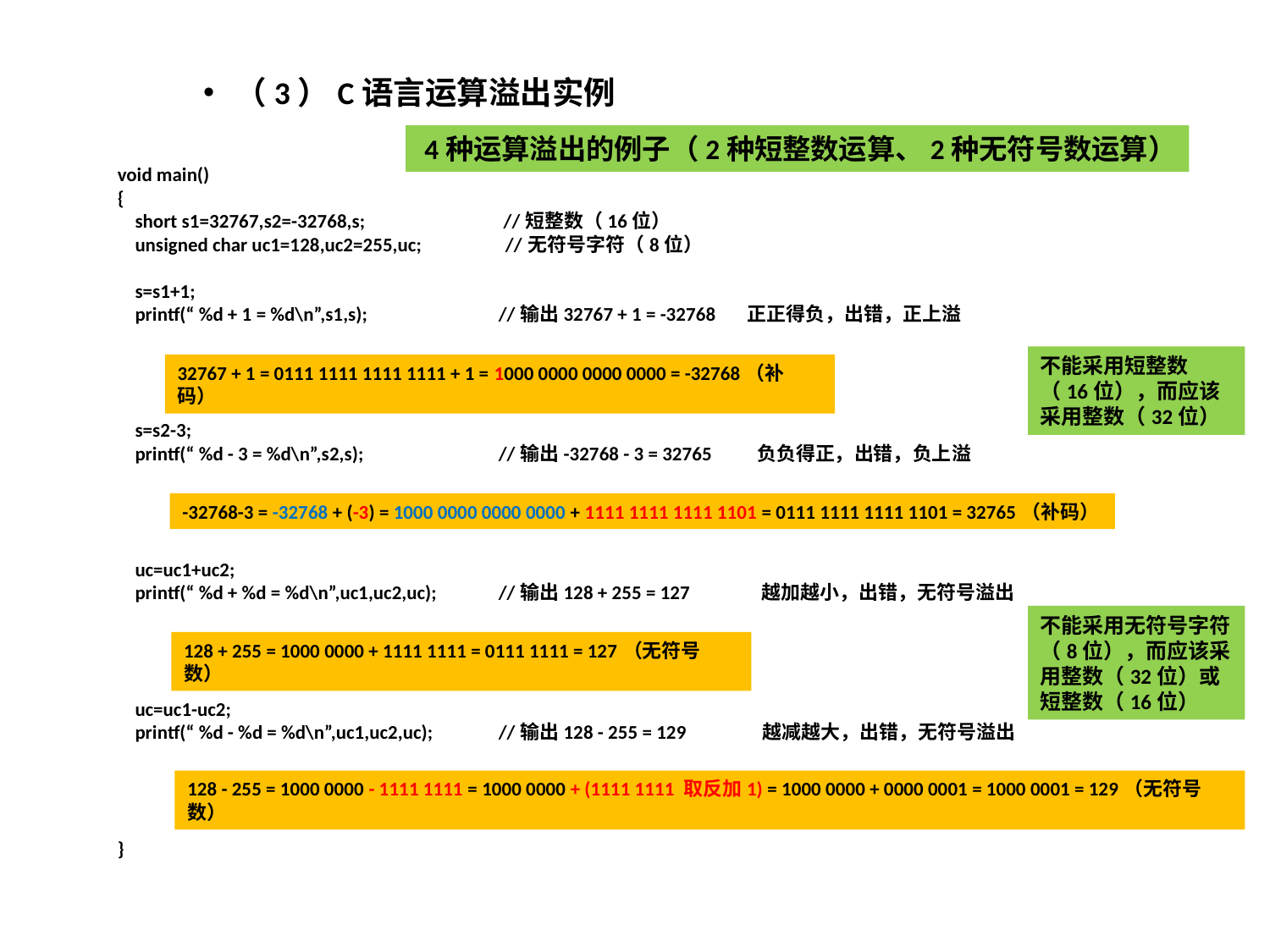

（3）C语言运算溢出实例

 4种运算溢出的例子（2种短整数运算、2种无符号数运算）
void main()
{
    short s1=32767,s2=-32768,s;                               //短整数（16位）
    unsigned char uc1=128,uc2=255,uc;                   //无符号字符（8位）

    s=s1+1;
    printf(“ %d + 1 = %d\n”,s1,s);          	//输出32767 + 1 = -32768      正正得负，出错，正上溢

    s=s2-3;
    printf(“ %d - 3 = %d\n”,s2,s);          	//输出-32768 - 3 = 32765         负负得正，出错，负上溢

    uc=uc1+uc2;
    printf(“ %d + %d = %d\n”,uc1,uc2,uc); 	//输出128 + 255 = 127               越加越小，出错，无符号溢出

    uc=uc1-uc2;
    printf(“ %d - %d = %d\n”,uc1,uc2,uc); 	//输出128 - 255 = 129                越减越大，出错，无符号溢出

}
不能采用短整数（16位），而应该采用整数（32位）
32767 + 1 = 0111 1111 1111 1111 + 1 = 1000 0000 0000 0000 = -32768（补码）
-32768-3 = -32768 + (-3) = 1000 0000 0000 0000 + 1111 1111 1111 1101 = 0111 1111 1111 1101 = 32765（补码）
不能采用无符号字符（8位），而应该采用整数（32位）或短整数（16位）
128 + 255 = 1000 0000 + 1111 1111 = 0111 1111 = 127（无符号数）
128 - 255 = 1000 0000 - 1111 1111 = 1000 0000 + (1111 1111 取反加1) = 1000 0000 + 0000 0001 = 1000 0001 = 129（无符号数）